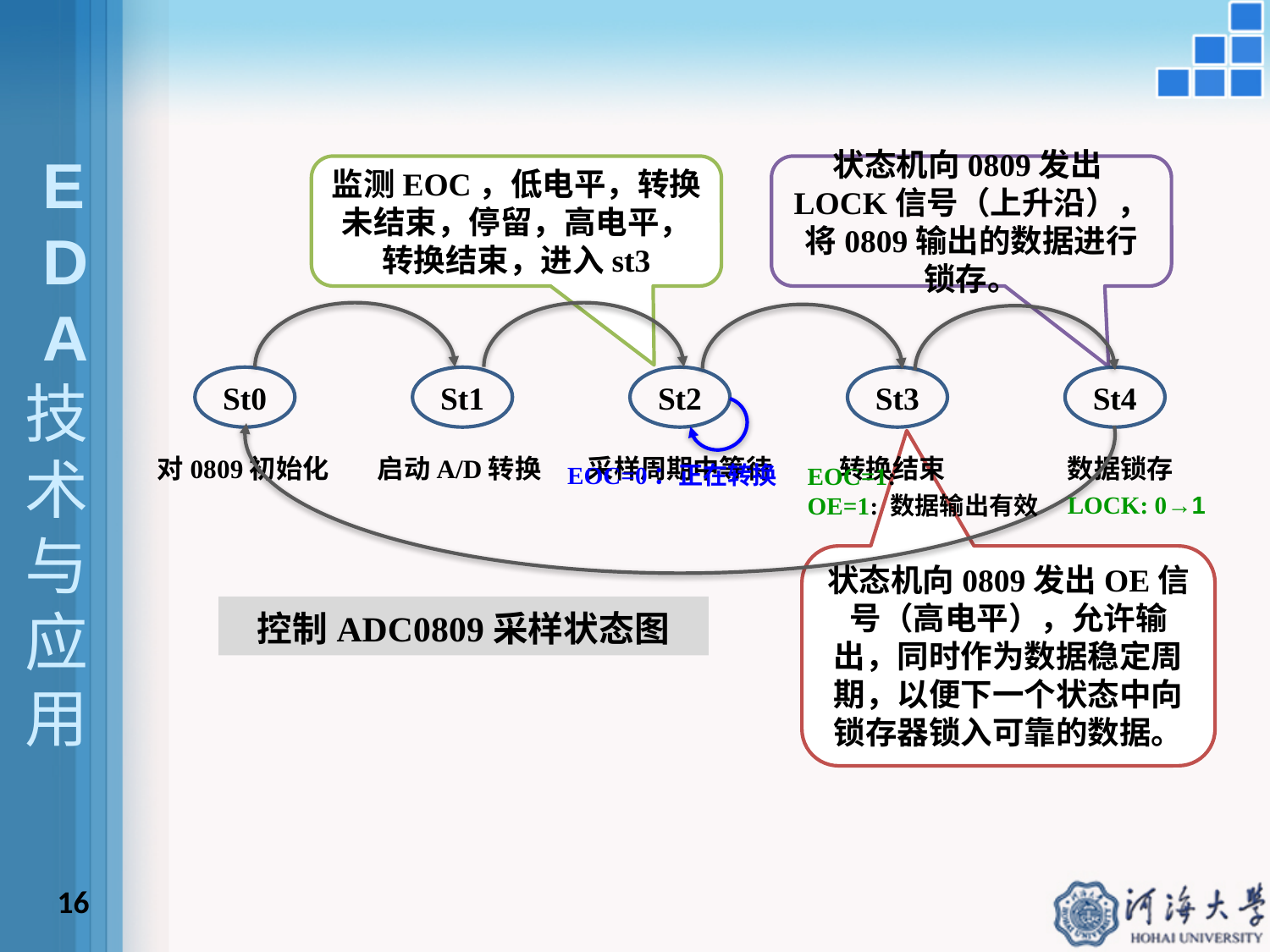

E
 D
 A技术与应用
监测EOC，低电平，转换未结束，停留，高电平，转换结束，进入st3
状态机向0809发出LOCK信号（上升沿），将0809输出的数据进行锁存。

St0
St1
St2
St3
St4

EOC=1:
OE=1: 数据输出有效
对0809初始化
启动A/D转换
采样周期中等待
转换结束
数据锁存
EOC=0：正在转换
LOCK: 0→1
状态机向0809发出OE信号（高电平），允许输出，同时作为数据稳定周期，以便下一个状态中向锁存器锁入可靠的数据。
控制ADC0809采样状态图
16